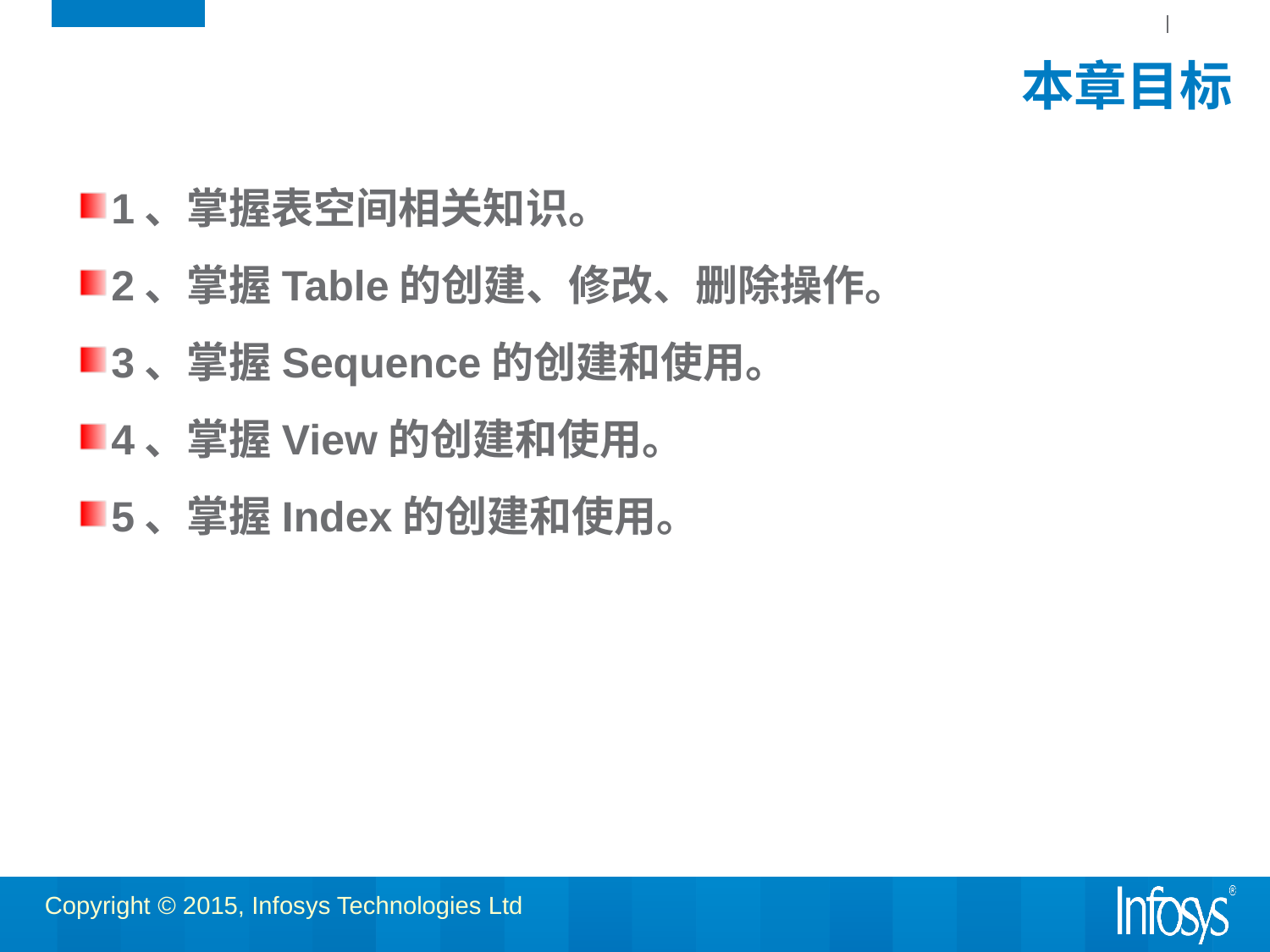

# 本章目标
1、掌握表空间相关知识。
2、掌握Table的创建、修改、删除操作。
3、掌握Sequence的创建和使用。
4、掌握View的创建和使用。
5、掌握Index的创建和使用。